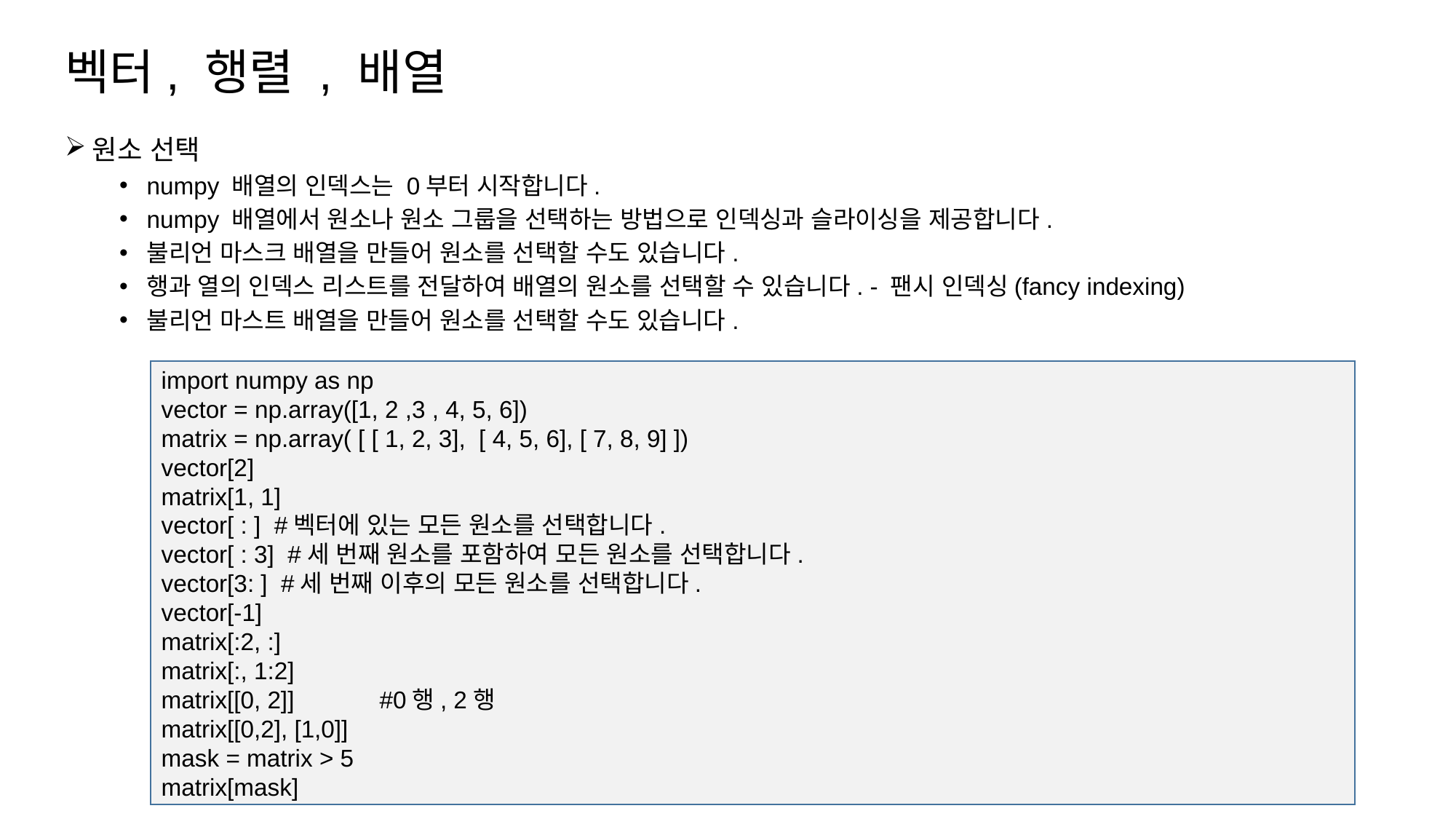

# 벡터, 행렬 , 배열
원소 선택
numpy 배열의 인덱스는 0부터 시작합니다.
numpy 배열에서 원소나 원소 그룹을 선택하는 방법으로 인덱싱과 슬라이싱을 제공합니다.
불리언 마스크 배열을 만들어 원소를 선택할 수도 있습니다.
행과 열의 인덱스 리스트를 전달하여 배열의 원소를 선택할 수 있습니다. - 팬시 인덱싱(fancy indexing)
불리언 마스트 배열을 만들어 원소를 선택할 수도 있습니다.
import numpy as np
vector = np.array([1, 2 ,3 , 4, 5, 6])
matrix = np.array( [ [ 1, 2, 3],  [ 4, 5, 6], [ 7, 8, 9] ])
vector[2]
matrix[1, 1]
vector[ : ]  #벡터에 있는 모든 원소를 선택합니다.
vector[ : 3]  #세 번째 원소를 포함하여 모든 원소를 선택합니다.
vector[3: ]  #세 번째 이후의 모든 원소를 선택합니다.
vector[-1]
matrix[:2, :]
matrix[:, 1:2]
matrix[[0, 2]]	#0행, 2행
matrix[[0,2], [1,0]]
mask = matrix > 5
matrix[mask]